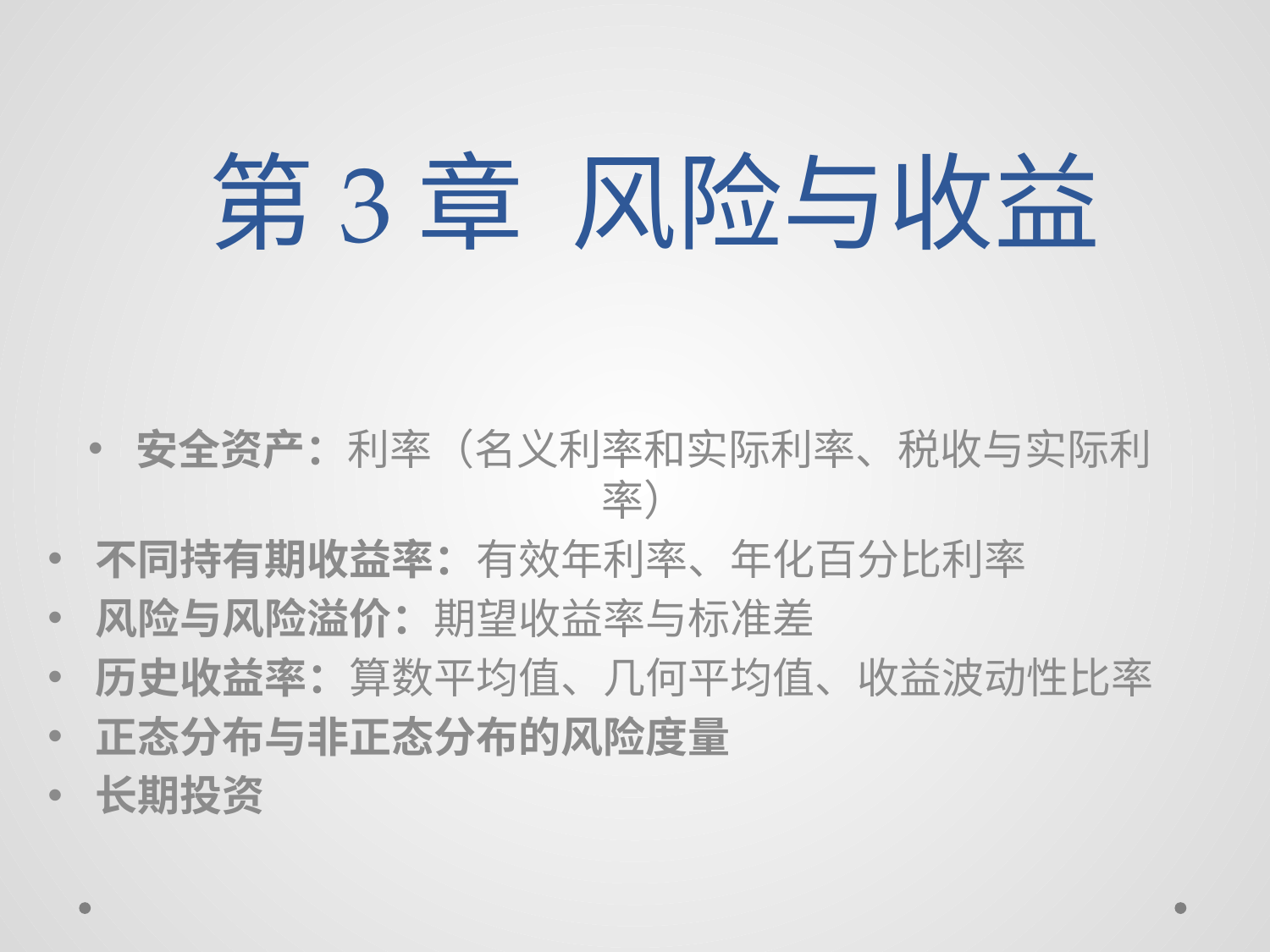

# 第3章  风险与收益
安全资产：利率（名义利率和实际利率、税收与实际利率）
不同持有期收益率：有效年利率、年化百分比利率
风险与风险溢价：期望收益率与标准差
历史收益率：算数平均值、几何平均值、收益波动性比率
正态分布与非正态分布的风险度量
长期投资